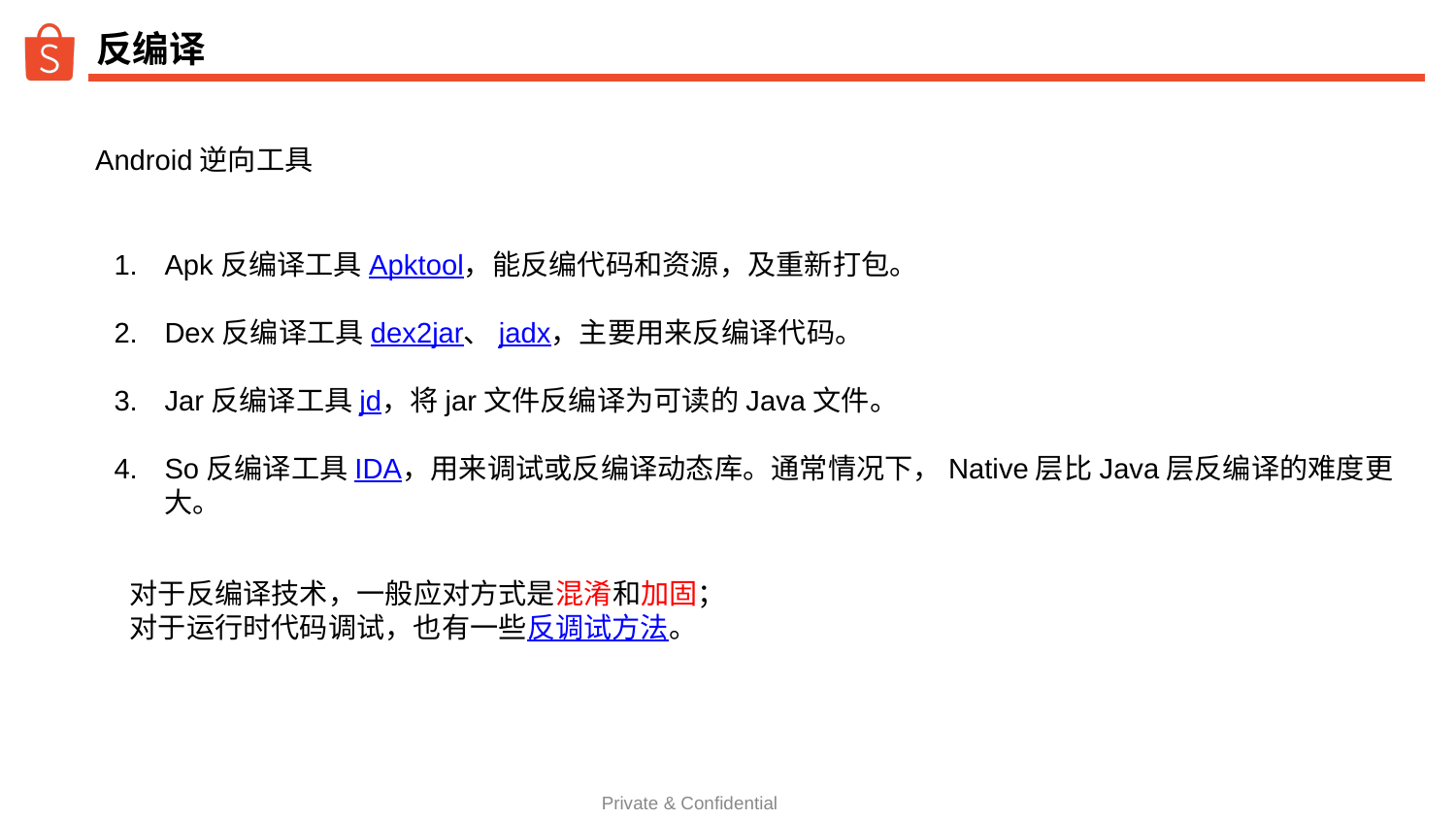

# 反编译
Android逆向工具
Apk反编译工具Apktool，能反编代码和资源，及重新打包。

Dex反编译工具dex2jar、jadx，主要用来反编译代码。

Jar反编译工具jd，将jar文件反编译为可读的Java文件。

So反编译工具IDA，用来调试或反编译动态库。通常情况下，Native层比Java层反编译的难度更大。
对于反编译技术，一般应对方式是混淆和加固；
对于运行时代码调试，也有一些反调试方法。
Private & Confidential